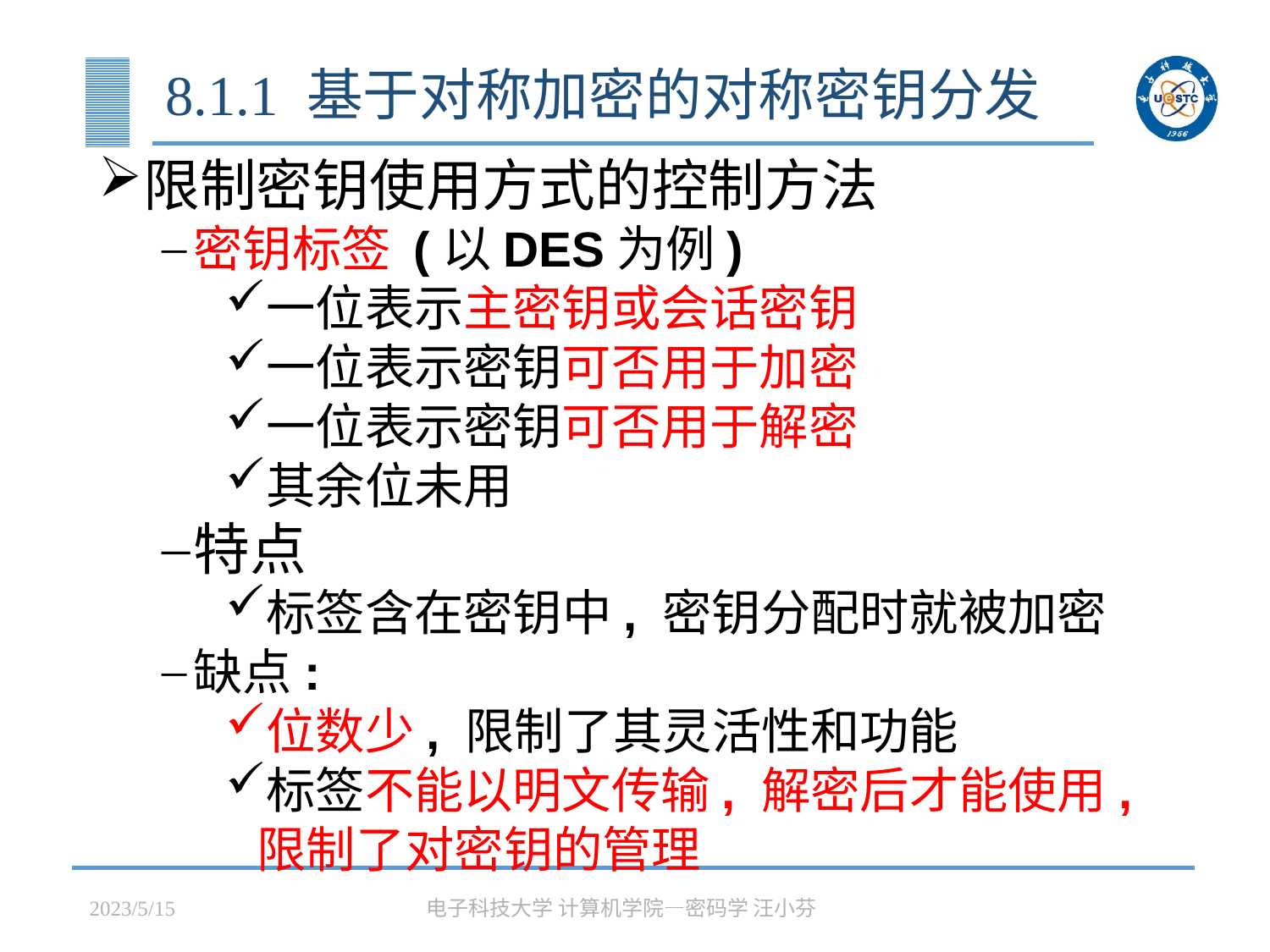

# 8.1.1 基于对称加密的对称密钥分发
限制密钥使用方式的控制方法
密钥标签 (以DES为例)
一位表示主密钥或会话密钥
一位表示密钥可否用于加密
一位表示密钥可否用于解密
其余位未用
特点
标签含在密钥中, 密钥分配时就被加密
缺点:
位数少, 限制了其灵活性和功能
标签不能以明文传输, 解密后才能使用, 限制了对密钥的管理

2023/5/15
电子科技大学 计算机学院—密码学 汪小芬